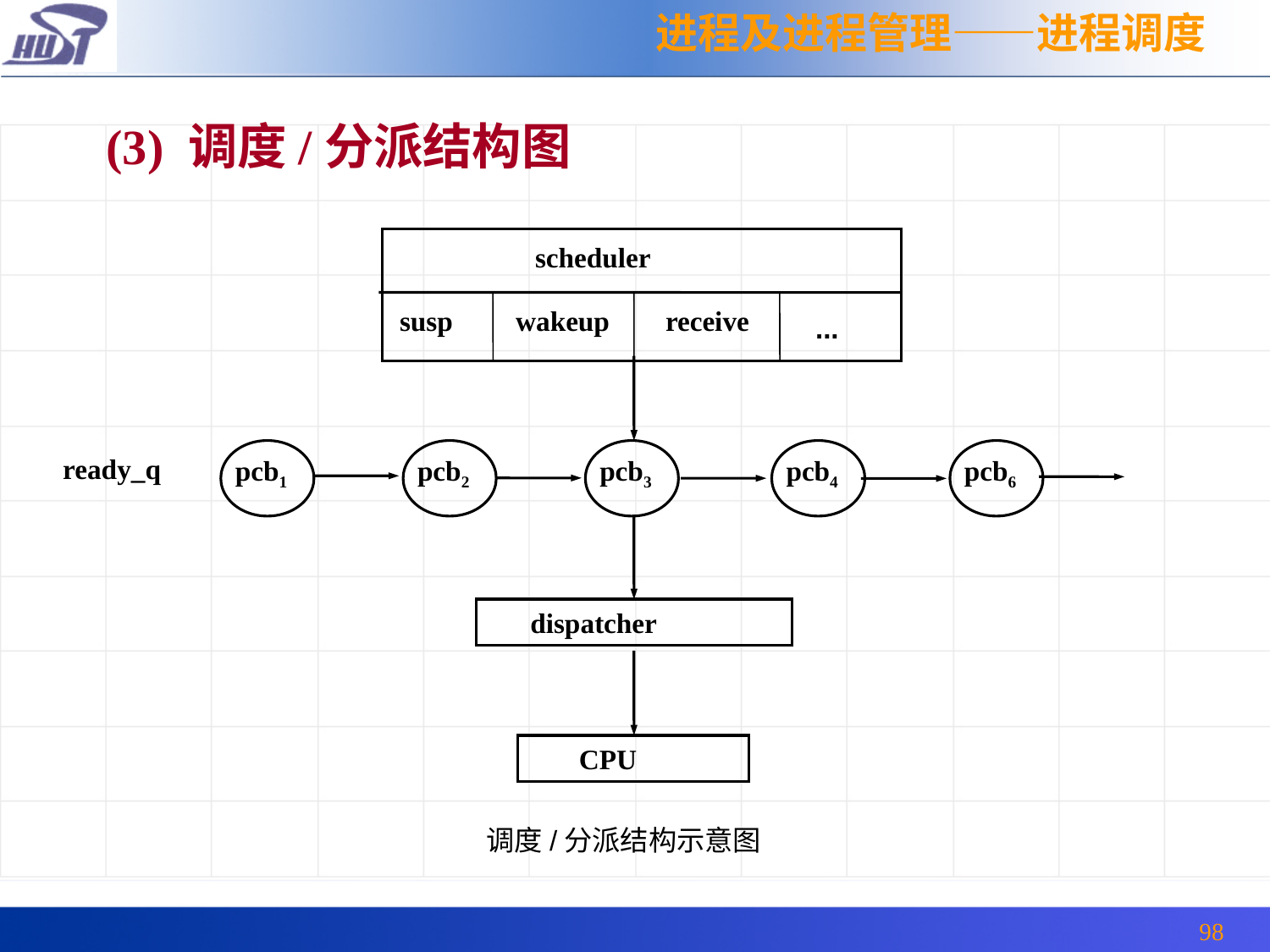

进程及进程管理——进程调度
(3) 调度/分派结构图

        scheduler

 susp         wakeup        receive
...

pcb6
ready_q
pcb1
pcb2
pcb3
pcb4

      dispatcher

       CPU
调度/分派结构示意图
98